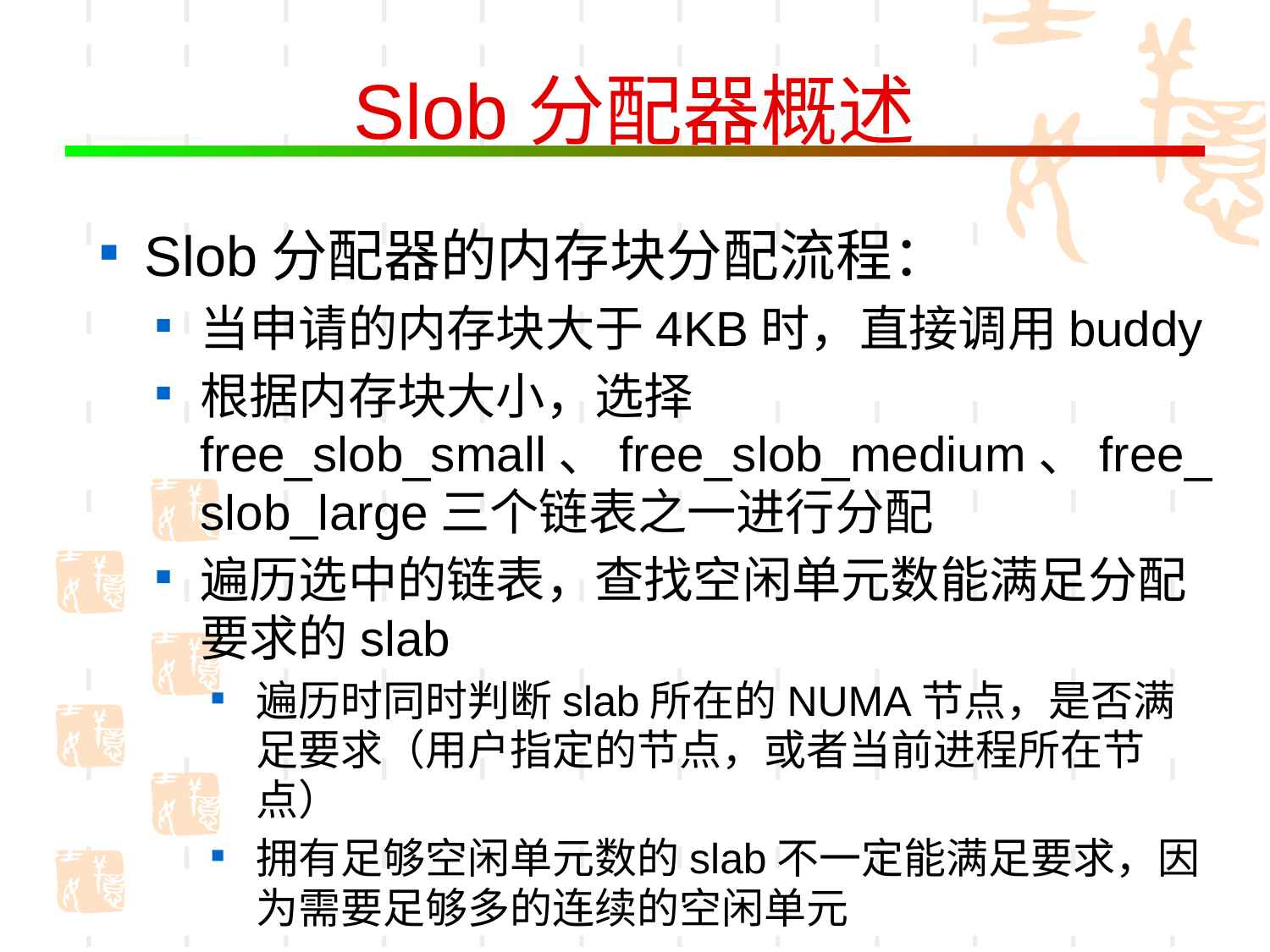

# Slob分配器概述
Slob分配器的内存块分配流程：
当申请的内存块大于4KB时，直接调用buddy
根据内存块大小，选择free_slob_small、free_slob_medium、free_slob_large三个链表之一进行分配
遍历选中的链表，查找空闲单元数能满足分配要求的slab
遍历时同时判断slab所在的NUMA节点，是否满足要求（用户指定的节点，或者当前进程所在节点）
拥有足够空闲单元数的slab不一定能满足要求，因为需要足够多的连续的空闲单元